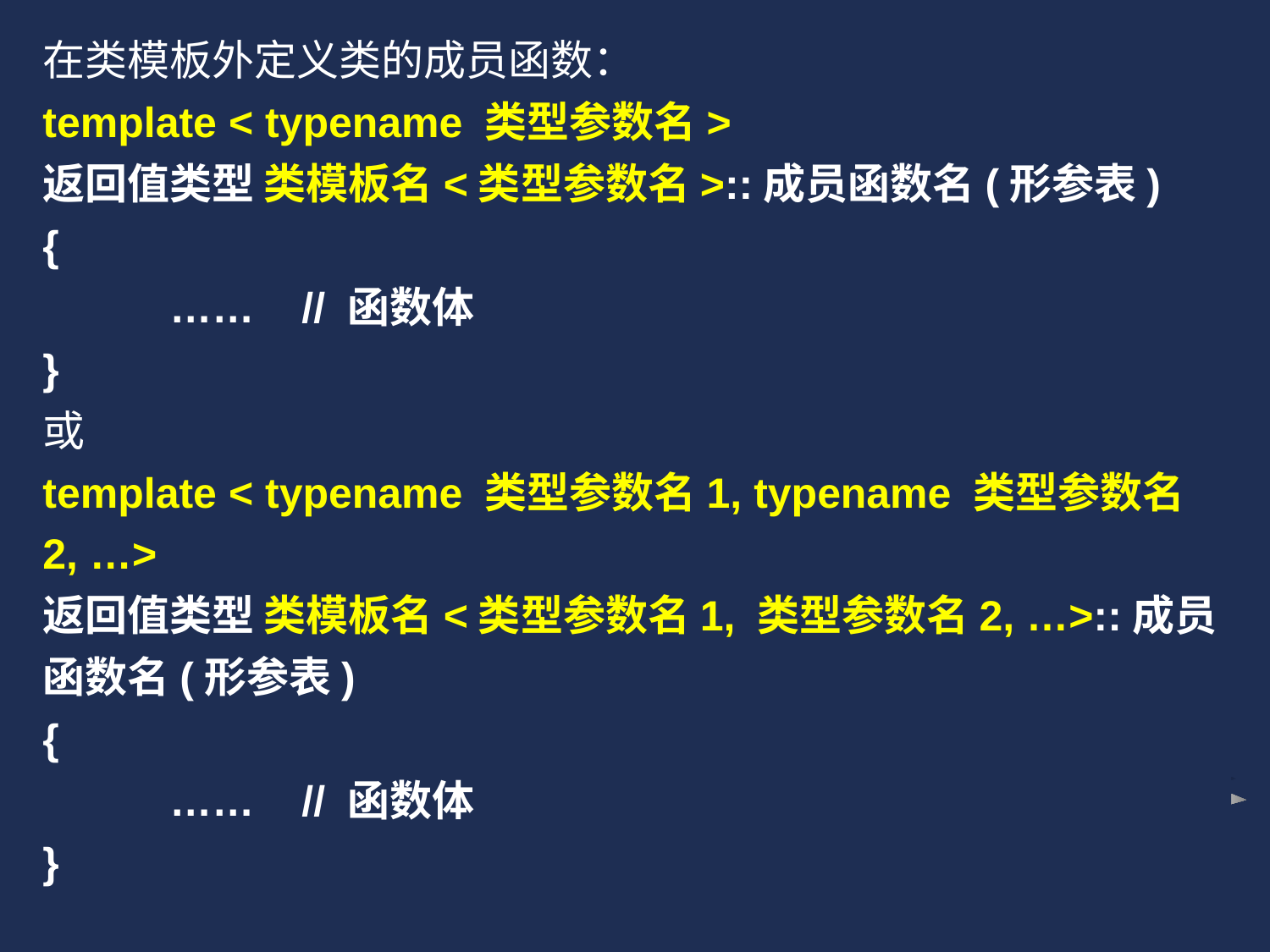

在类模板外定义类的成员函数：
template < typename 类型参数名>
返回值类型 类模板名<类型参数名>::成员函数名(形参表)
{
	……    // 函数体
}
或
template < typename 类型参数名1, typename 类型参数名2, …>
返回值类型 类模板名<类型参数名1, 类型参数名2, …>::成员函数名(形参表)
{
	……    // 函数体
}